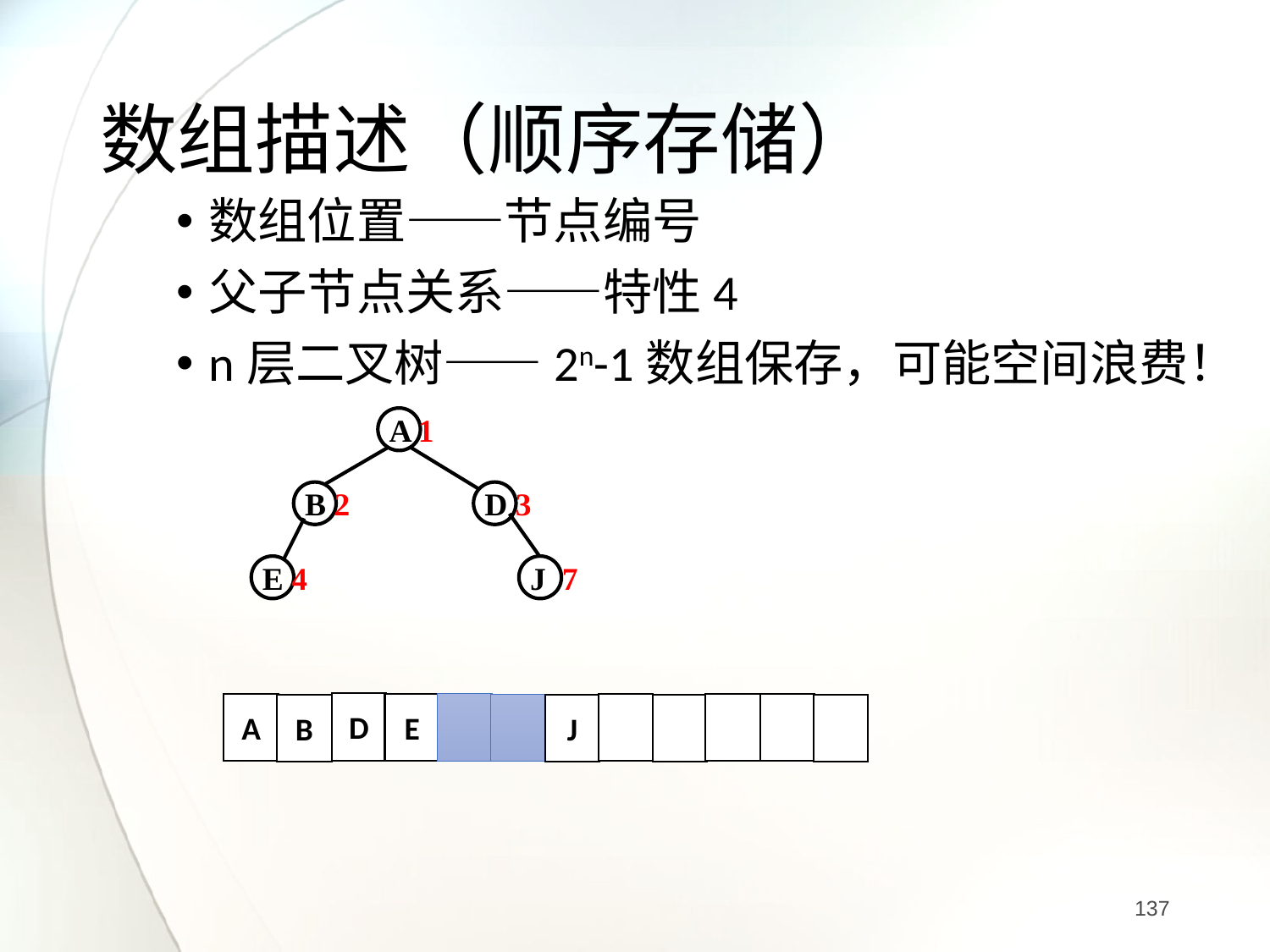

# 数组描述（顺序存储）
数组位置——节点编号
父子节点关系——特性4
n层二叉树——2n-1数组保存，可能空间浪费！

A 1

B 2
D 3

E 4
J  7
D

A
E

J

B
137